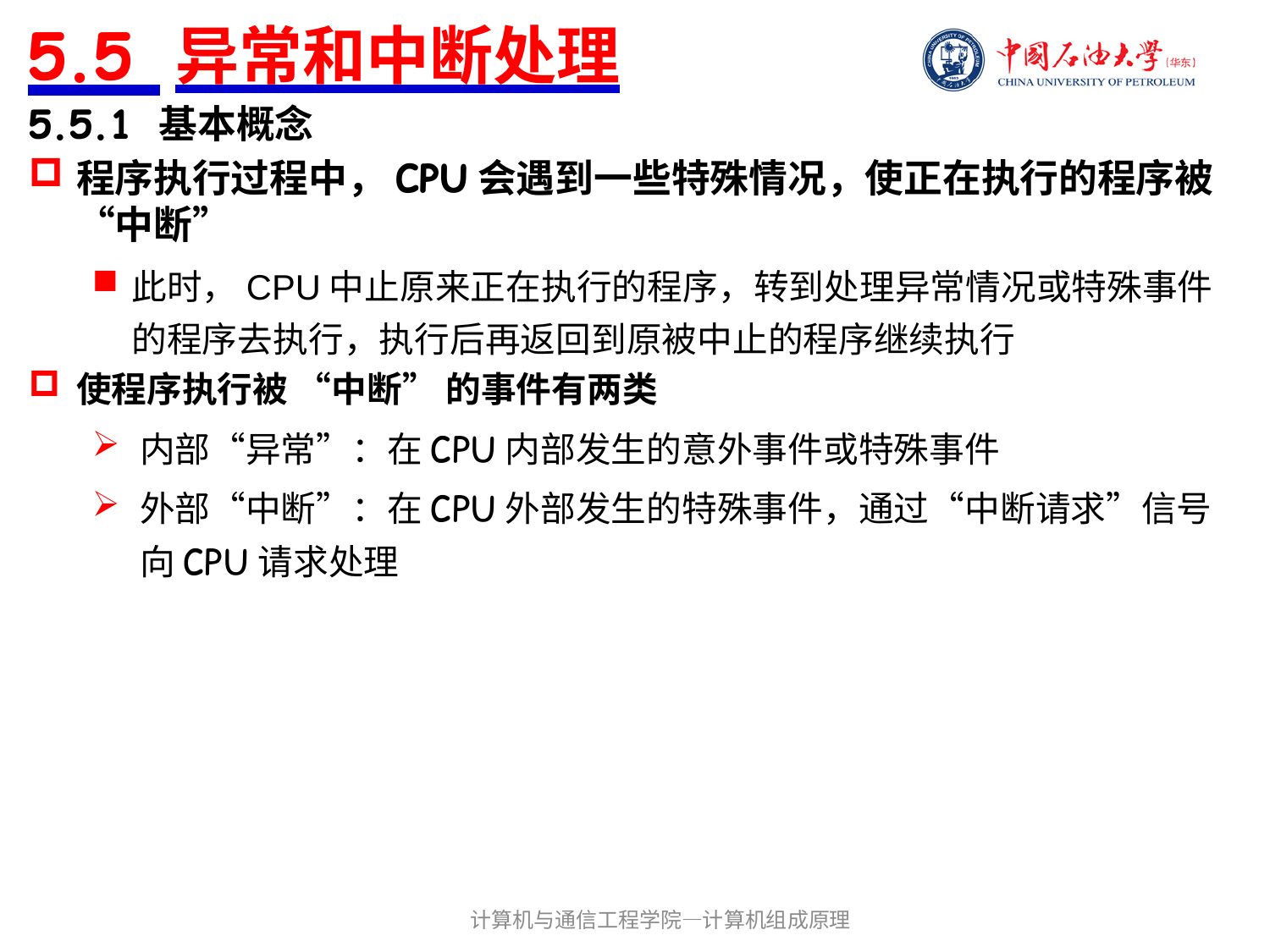

# 5.5 异常和中断处理
5.5.1 基本概念
程序执行过程中，CPU会遇到一些特殊情况，使正在执行的程序被“中断”
此时，CPU中止原来正在执行的程序，转到处理异常情况或特殊事件的程序去执行，执行后再返回到原被中止的程序继续执行
使程序执行被 “中断” 的事件有两类
内部“异常”：在CPU内部发生的意外事件或特殊事件
外部“中断”：在CPU外部发生的特殊事件，通过“中断请求”信号向CPU请求处理

计算机与通信工程学院—计算机组成原理
135